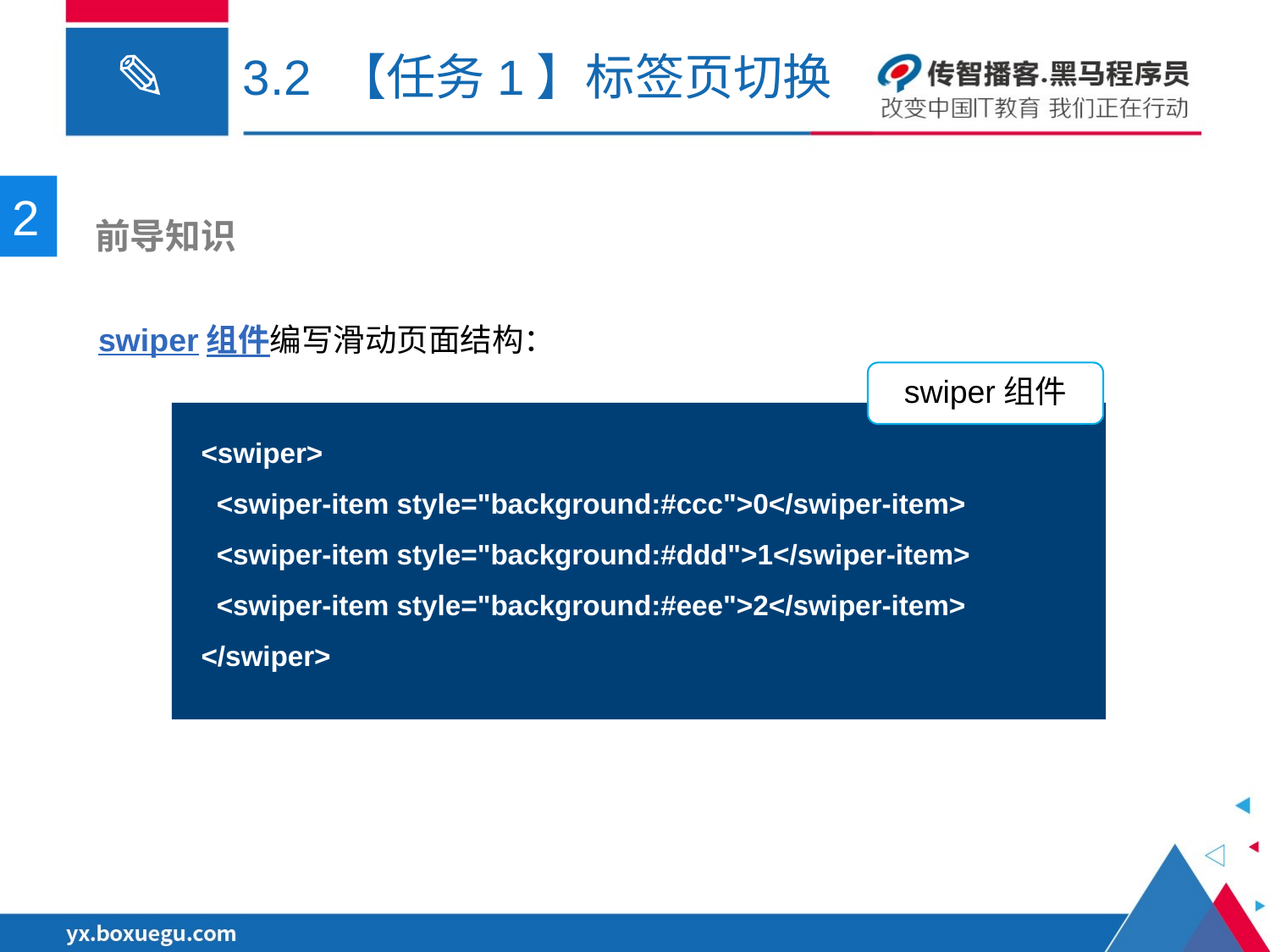

# 3.2 【任务1】标签页切换

2
  前导知识
swiper组件编写滑动页面结构：
swiper组件

<swiper>
  <swiper-item style="background:#ccc">0</swiper-item>
  <swiper-item style="background:#ddd">1</swiper-item>
  <swiper-item style="background:#eee">2</swiper-item>
</swiper>